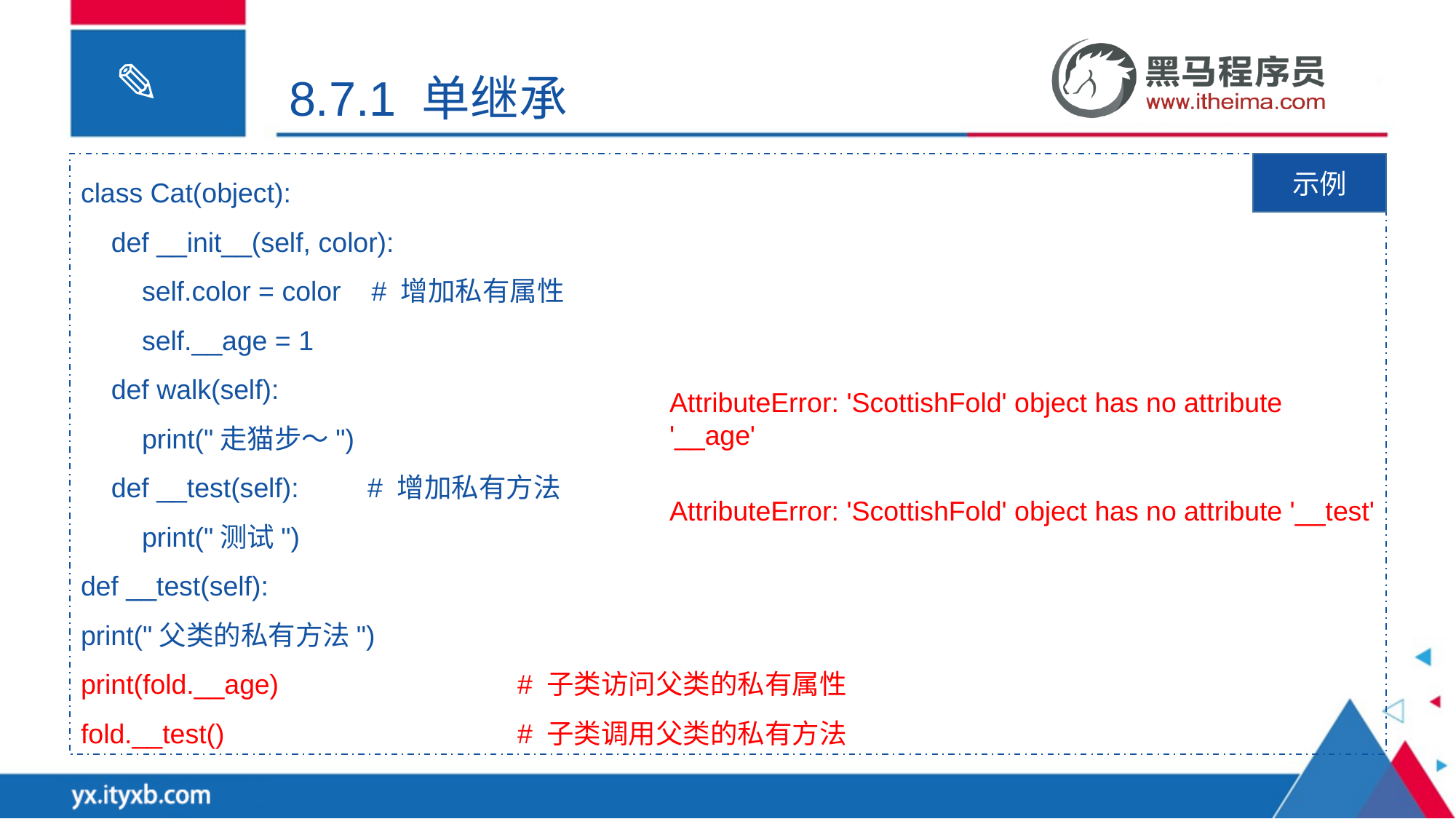

8.7.1 单继承
class Cat(object):
    def __init__(self, color):
        self.color = color    # 增加私有属性
        self.__age = 1
    def walk(self):
        print("走猫步～")
    def __test(self):         # 增加私有方法
        print("测试")
def __test(self):
print("父类的私有方法")
print(fold.__age)     		# 子类访问父类的私有属性
fold.__test()          		# 子类调用父类的私有方法
示例
AttributeError: 'ScottishFold' object has no attribute '__age'
AttributeError: 'ScottishFold' object has no attribute '__test'